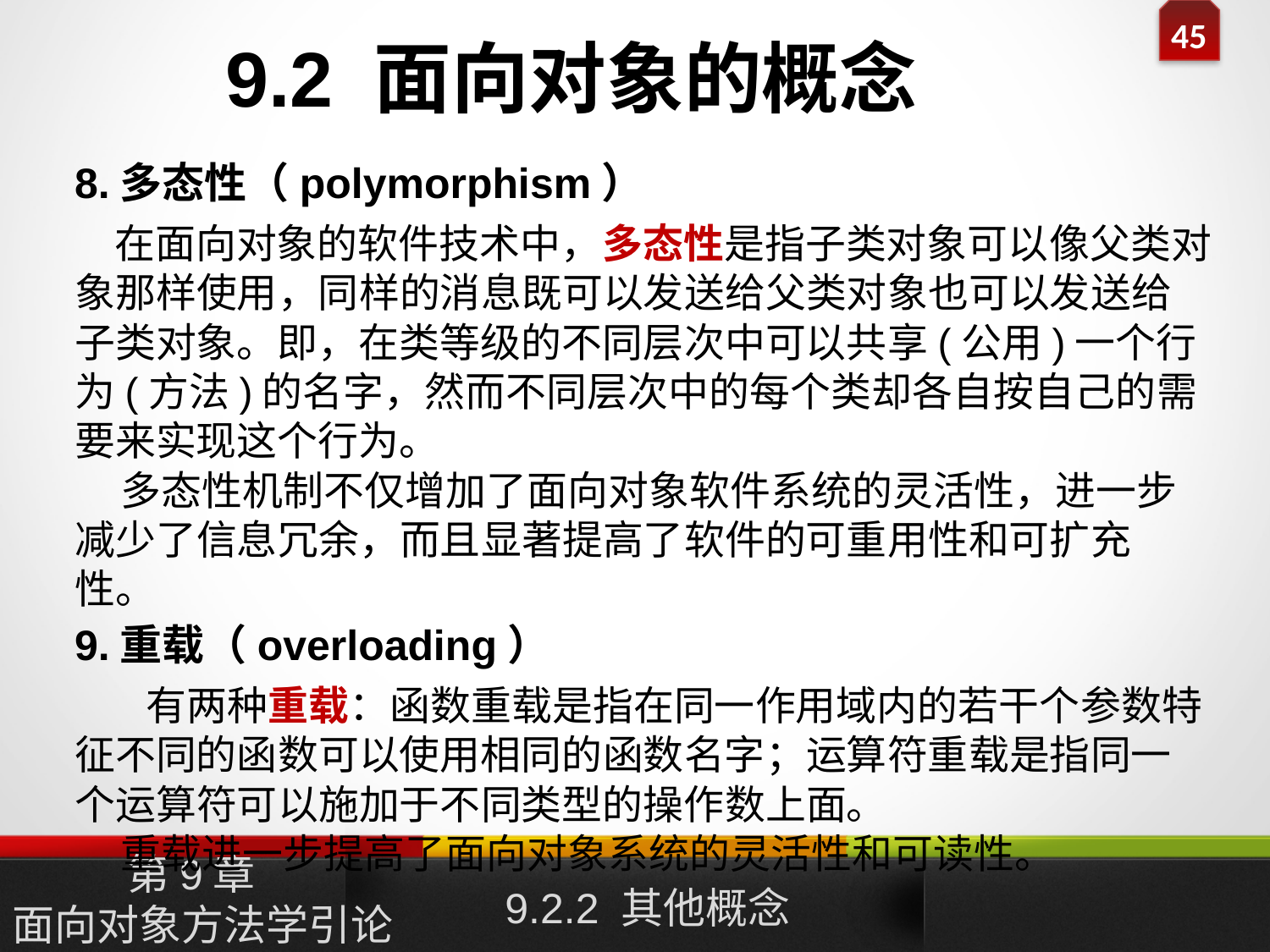

9.2 面向对象的概念
8.多态性（polymorphism）
    在面向对象的软件技术中，多态性是指子类对象可以像父类对象那样使用，同样的消息既可以发送给父类对象也可以发送给子类对象。即，在类等级的不同层次中可以共享(公用)一个行为(方法)的名字，然而不同层次中的每个类却各自按自己的需要来实现这个行为。
    多态性机制不仅增加了面向对象软件系统的灵活性，进一步减少了信息冗余，而且显著提高了软件的可重用性和可扩充性。
9.重载（overloading）
        有两种重载：函数重载是指在同一作用域内的若干个参数特征不同的函数可以使用相同的函数名字；运算符重载是指同一个运算符可以施加于不同类型的操作数上面。
    重载进一步提高了面向对象系统的灵活性和可读性。
9.2.2 其他概念